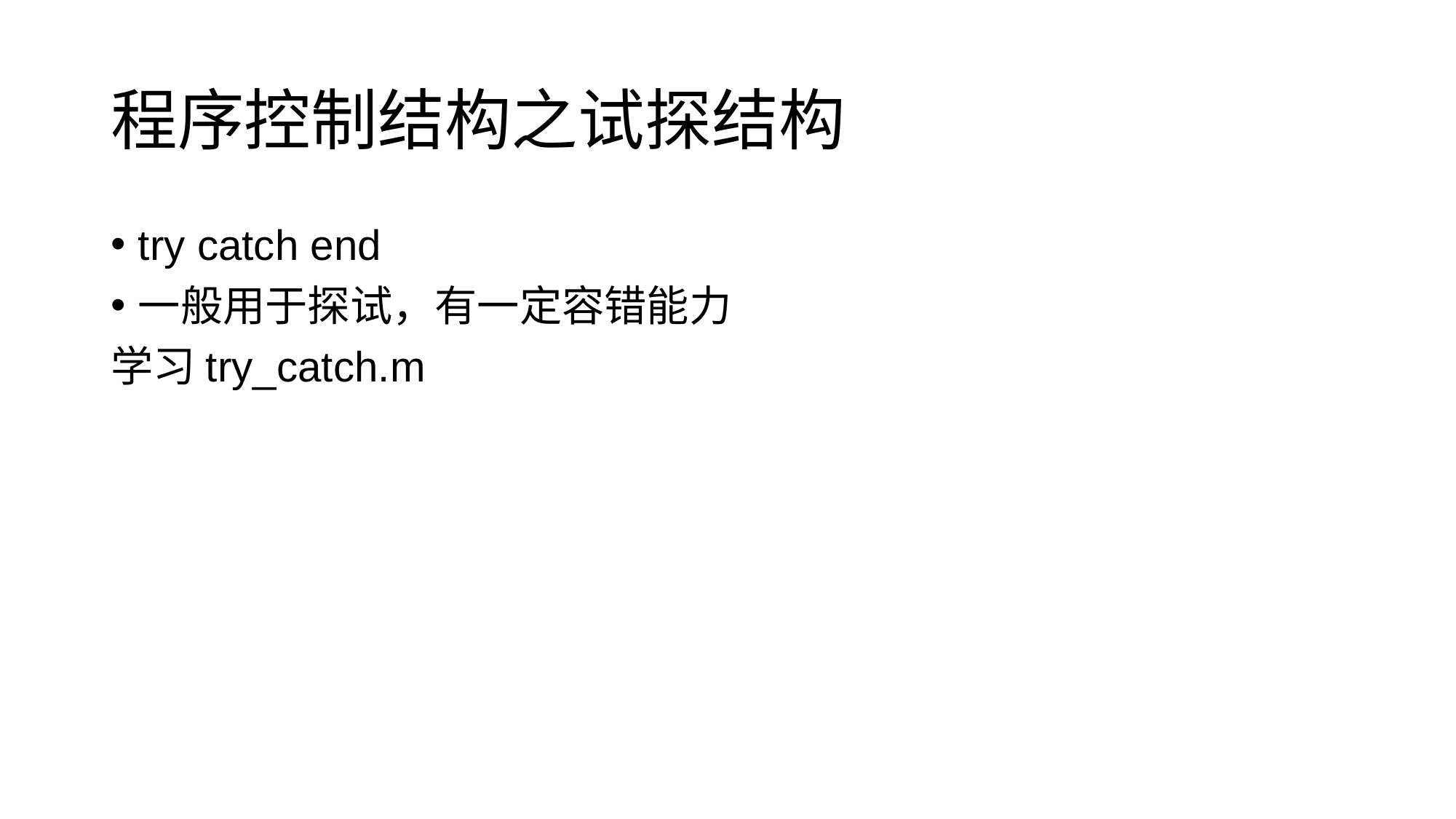

# 程序控制结构之试探结构
try catch end
一般用于探试，有一定容错能力
学习try_catch.m